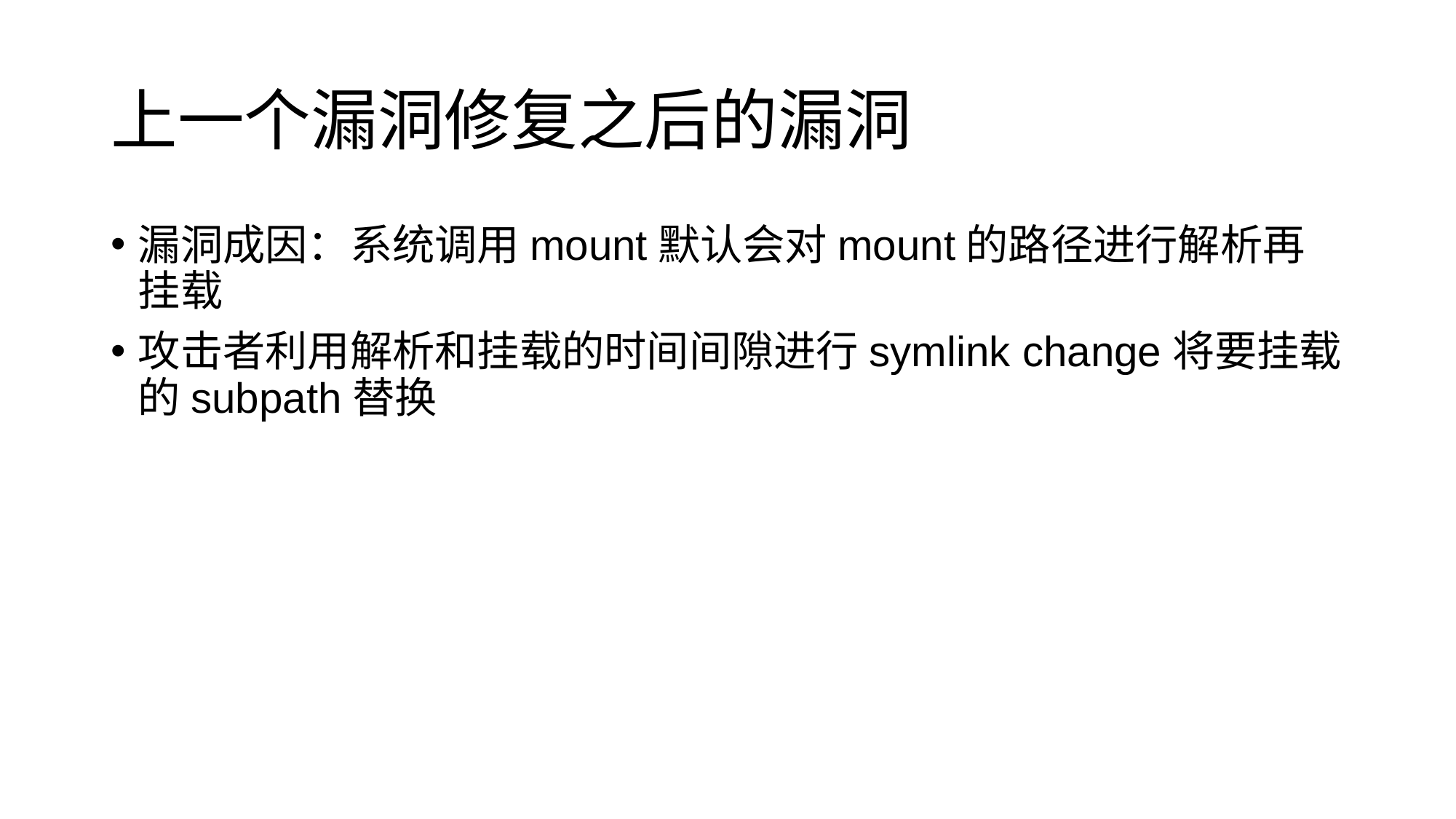

# 上一个漏洞修复之后的漏洞
漏洞成因：系统调用mount默认会对mount的路径进行解析再挂载
攻击者利用解析和挂载的时间间隙进行symlink change将要挂载的subpath替换